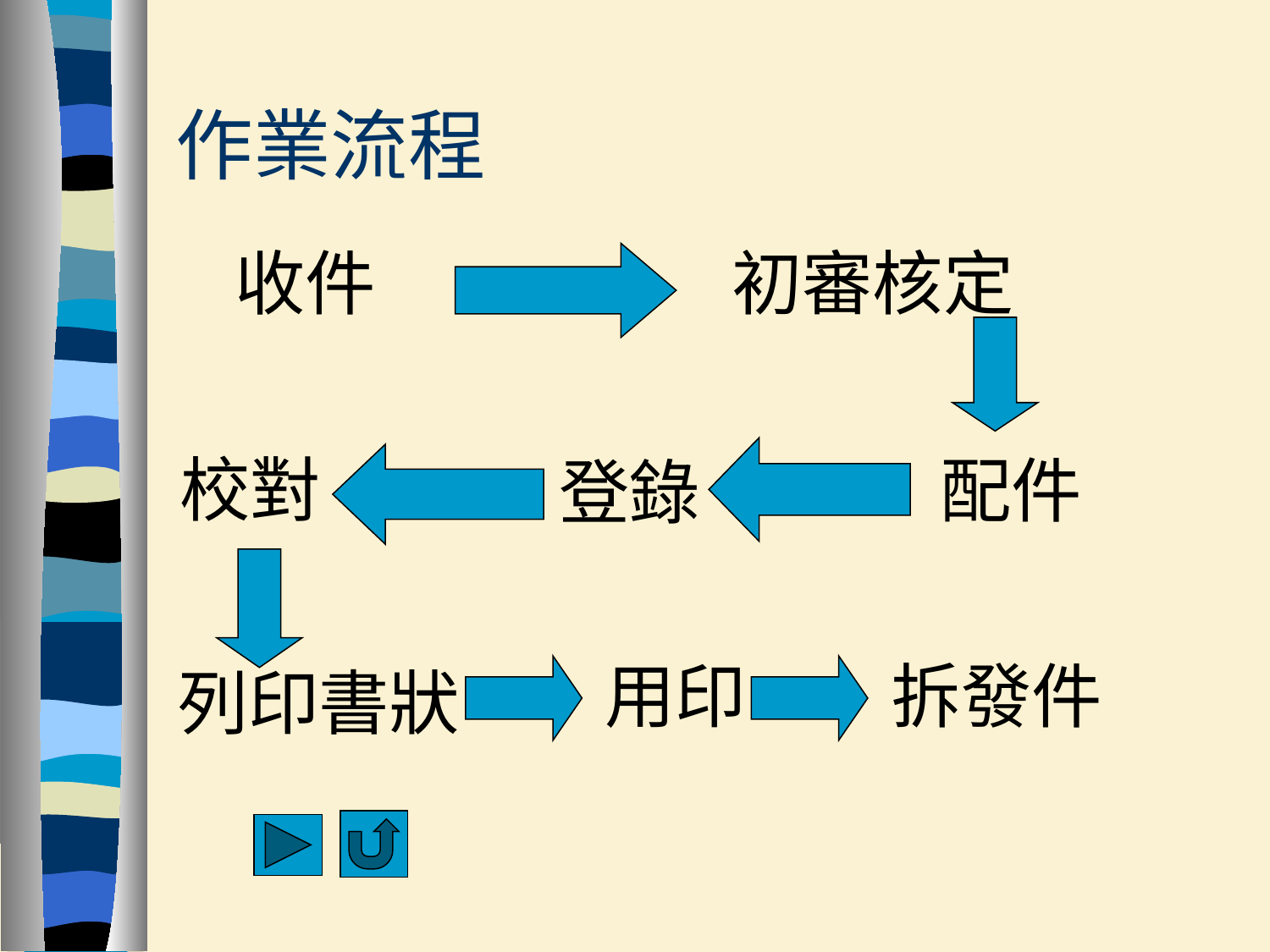

# 作業流程
收件
初審核定

校對
配件
登錄

用印
拆發件
列印書狀